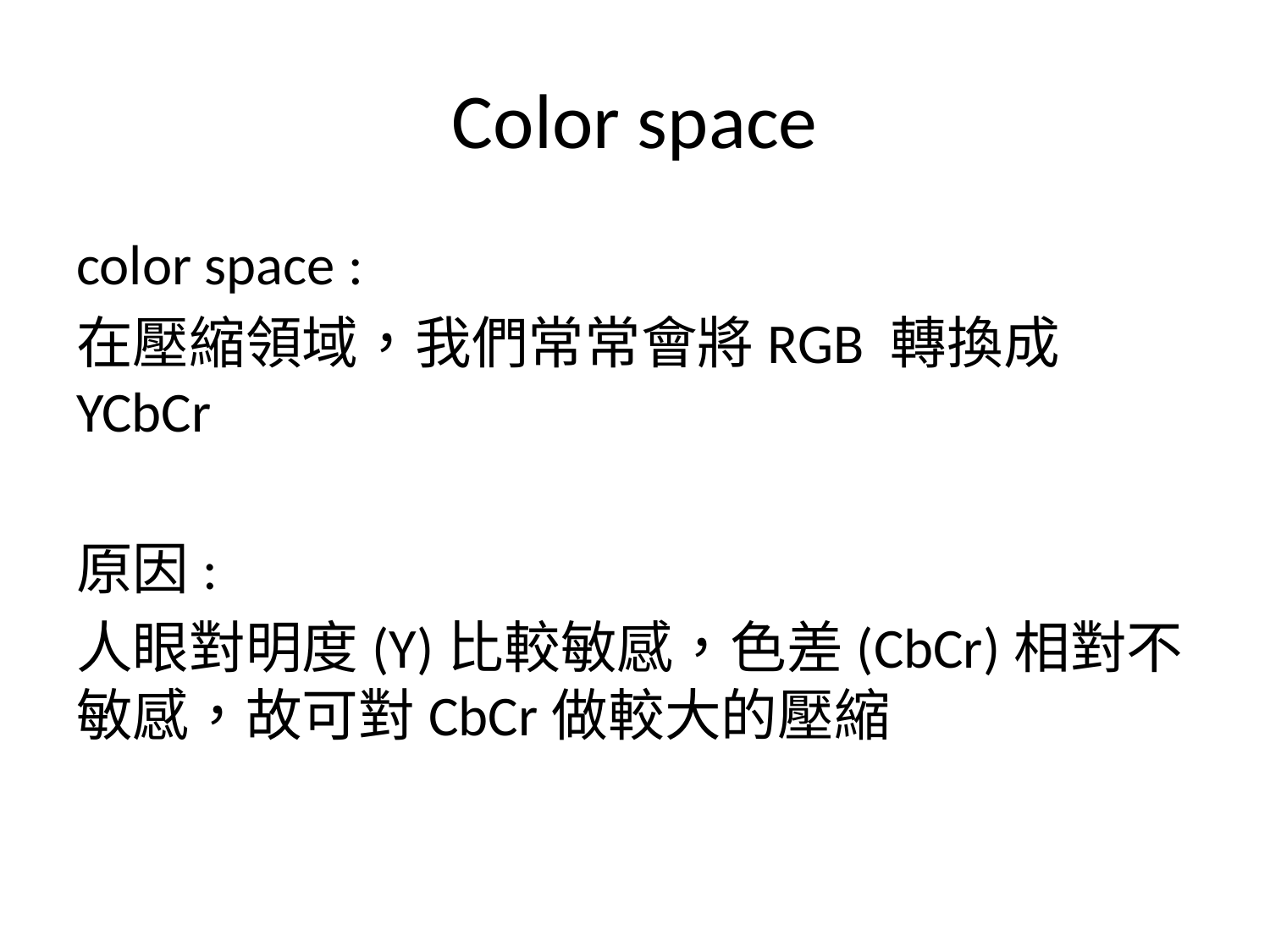

# Color space
color space :
在壓縮領域，我們常常會將RGB 轉換成 YCbCr

原因:
人眼對明度(Y)比較敏感，色差(CbCr)相對不敏感，故可對CbCr做較大的壓縮